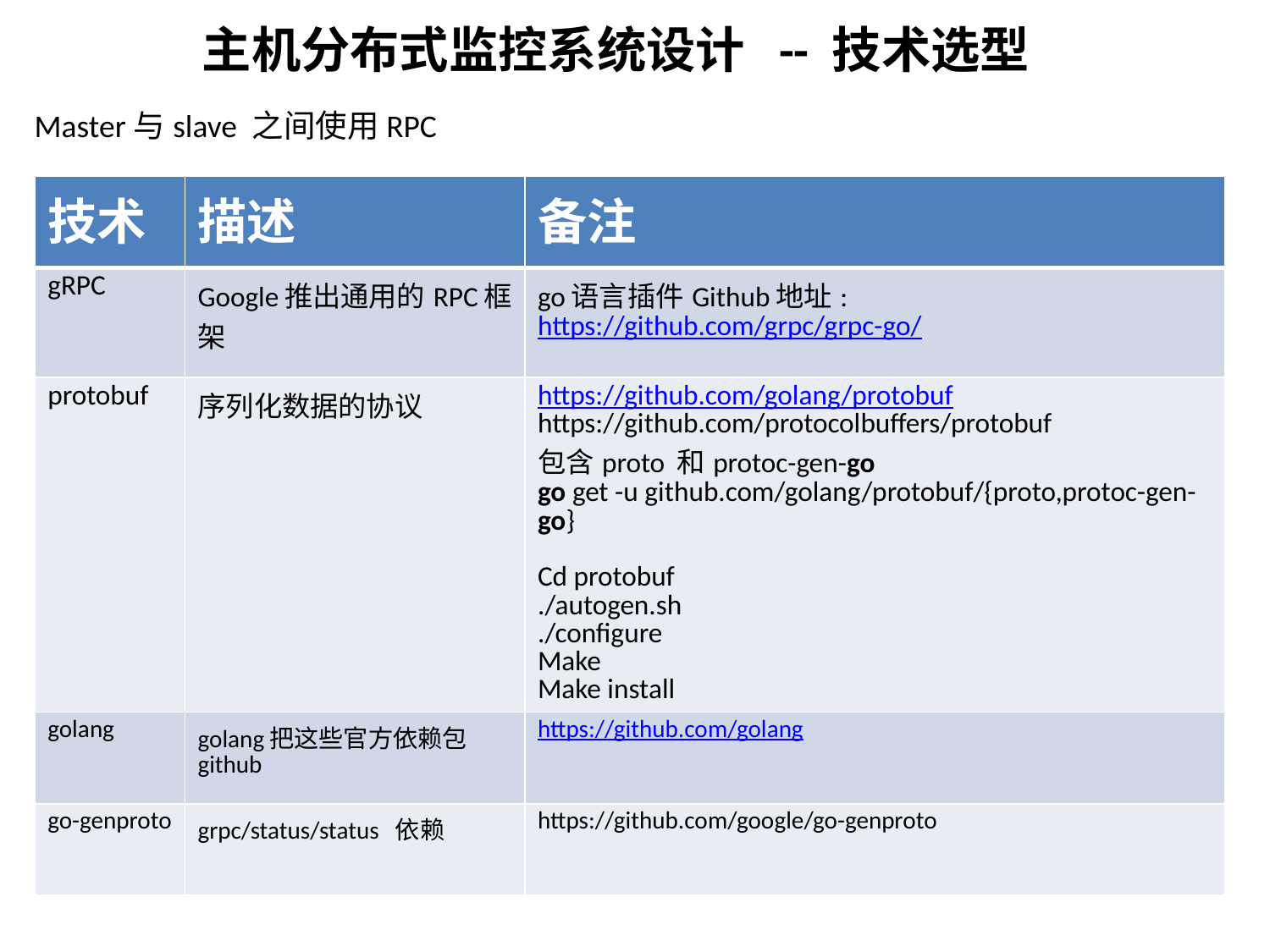

主机分布式监控系统设计  -- 技术选型
Master与slave 之间使用RPC
| 技术 | 描述 | 备注 |
| --- | --- | --- |
| gRPC | Google推出通用的RPC框架 | go语言插件Github地址: https://github.com/grpc/grpc-go/ |
| protobuf | 序列化数据的协议 | https://github.com/golang/protobuf https://github.com/protocolbuffers/protobuf 包含proto 和protoc-gen-go go get -u github.com/golang/protobuf/{proto,protoc-gen-go} Cd protobuf ./autogen.sh ./configure Make Make install |
| golang | golang把这些官方依赖包github | https://github.com/golang |
| go-genproto | grpc/status/status 依赖 | https://github.com/google/go-genproto |